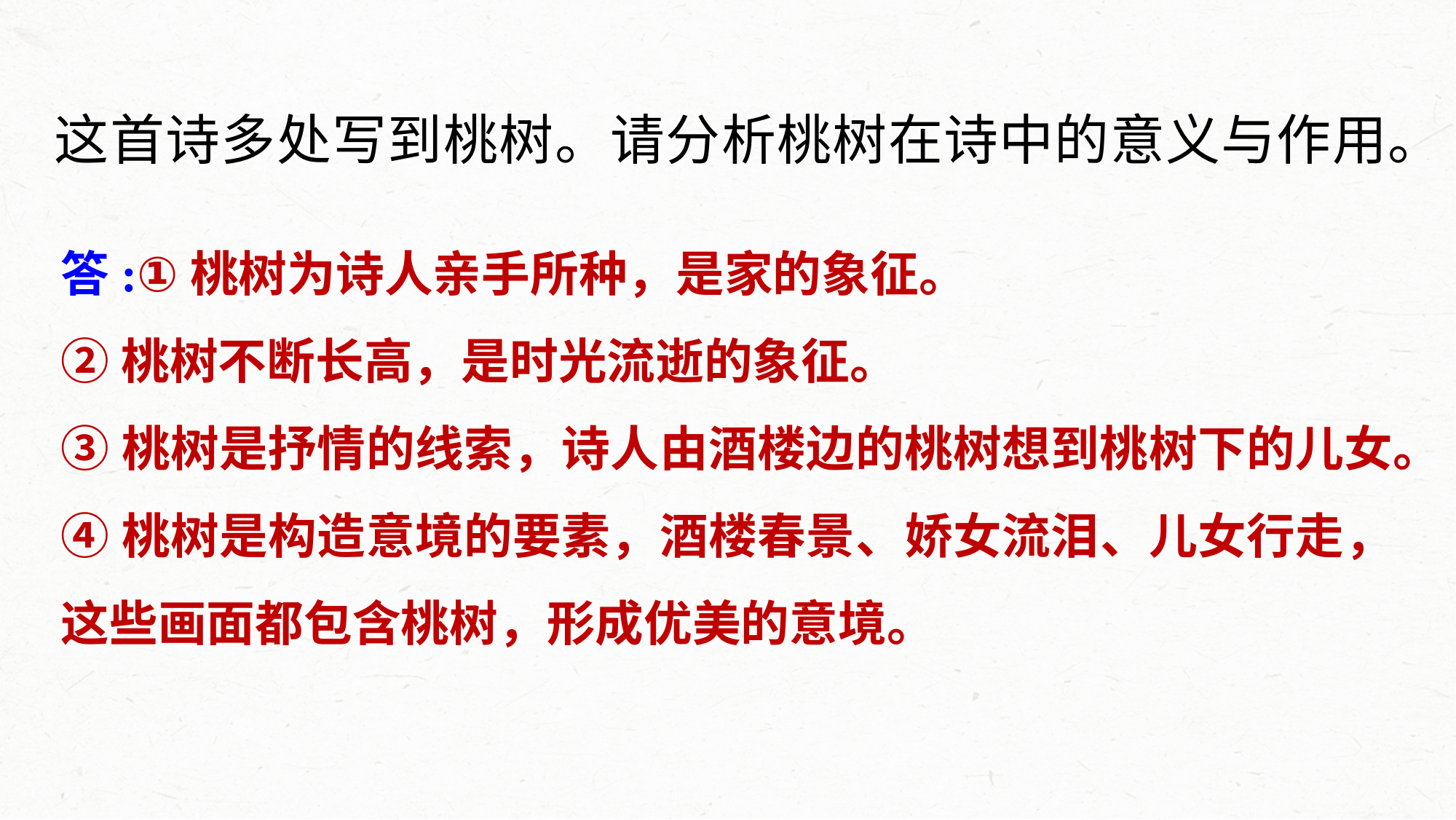

这首诗多处写到桃树。请分析桃树在诗中的意义与作用。
答:①桃树为诗人亲手所种，是家的象征。
②桃树不断长高，是时光流逝的象征。
③桃树是抒情的线索，诗人由酒楼边的桃树想到桃树下的儿女。
④桃树是构造意境的要素，酒楼春景、娇女流泪、儿女行走，这些画面都包含桃树，形成优美的意境。